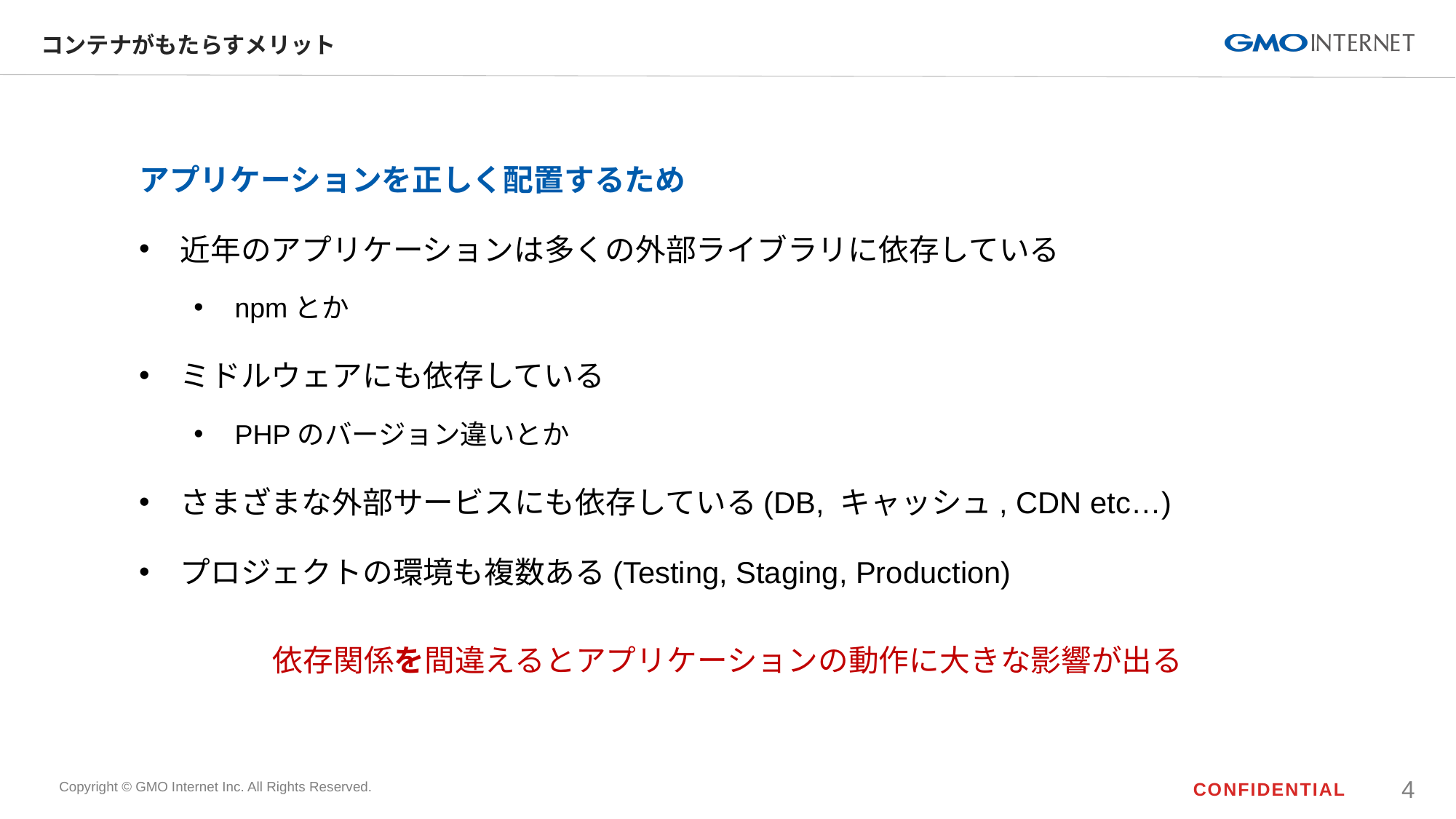

# コンテナがもたらすメリット
アプリケーションを正しく配置するため
近年のアプリケーションは多くの外部ライブラリに依存している
npmとか
ミドルウェアにも依存している
PHPのバージョン違いとか
さまざまな外部サービスにも依存している(DB, キャッシュ, CDN etc…)
プロジェクトの環境も複数ある(Testing, Staging, Production)
依存関係を間違えるとアプリケーションの動作に大きな影響が出る